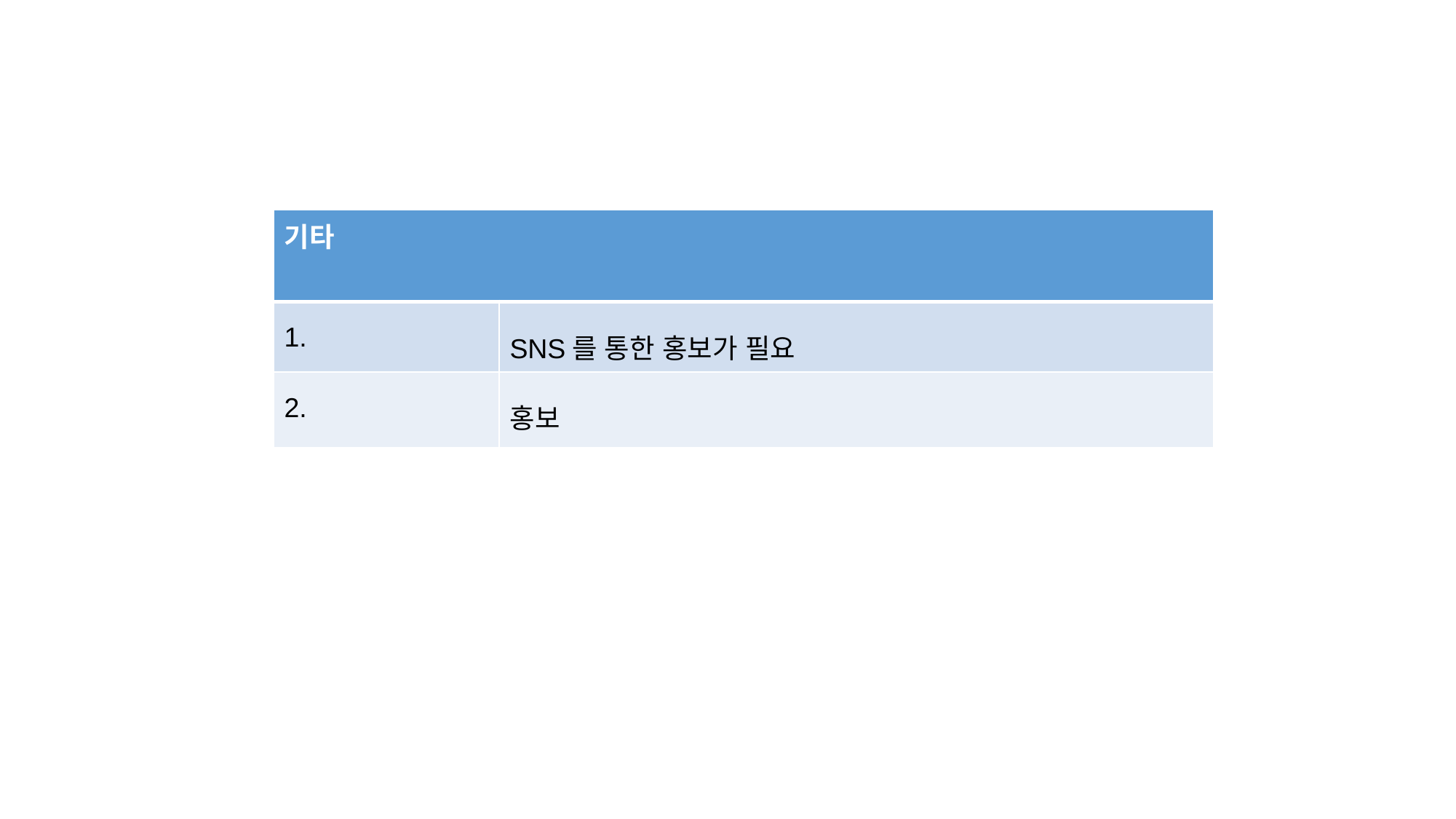

| 기타 |  |
| --- | --- |
| 1. | SNS를 통한 홍보가 필요 |
| 2. | 홍보 |